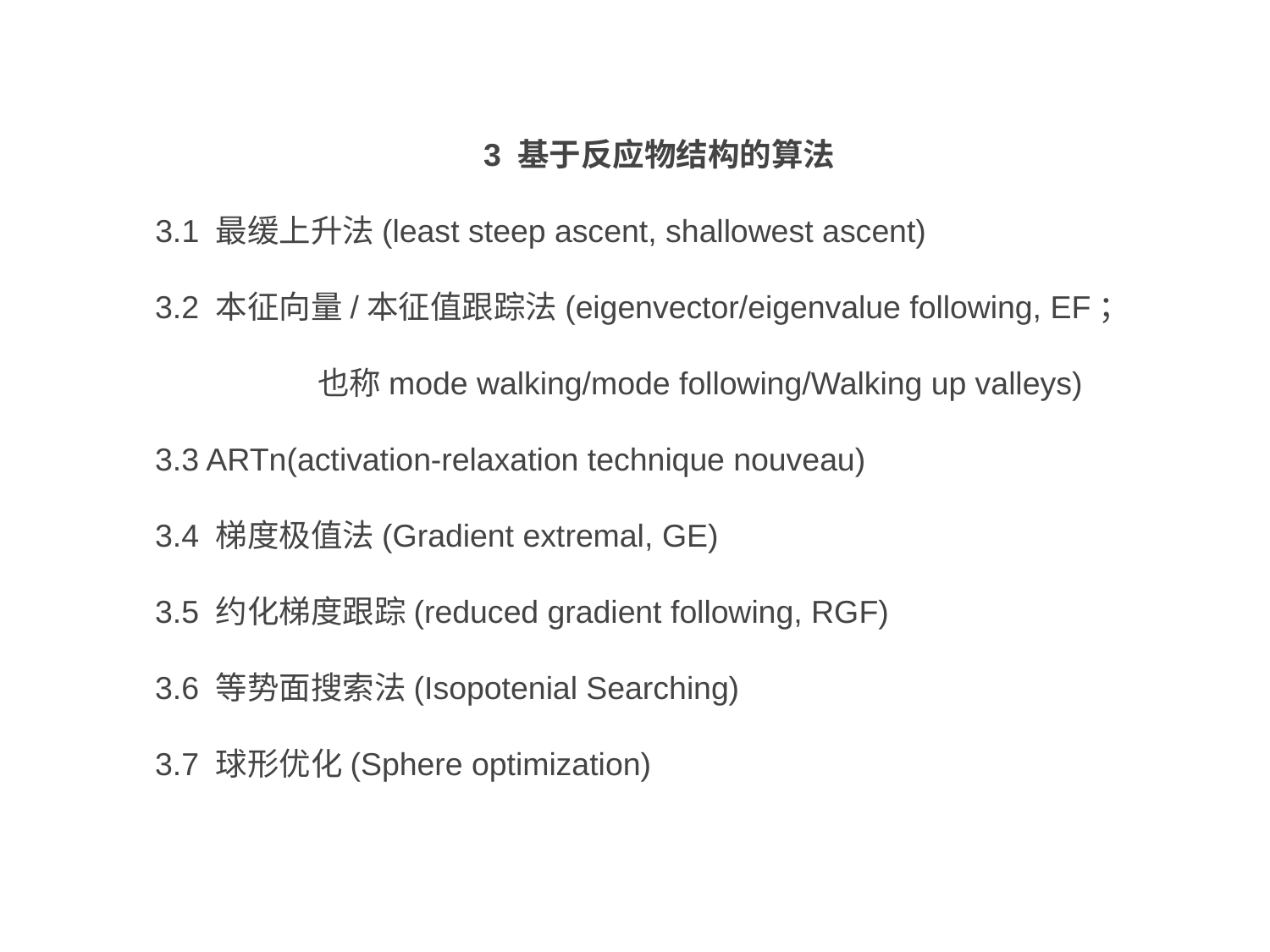

3 基于反应物结构的算法
  3.1 最缓上升法(least steep ascent, shallowest ascent)
  3.2 本征向量/本征值跟踪法(eigenvector/eigenvalue following, EF；
                        也称mode walking/mode following/Walking up valleys)
  3.3 ARTn(activation-relaxation technique nouveau)
  3.4 梯度极值法(Gradient extremal, GE)
  3.5 约化梯度跟踪(reduced gradient following, RGF)
  3.6 等势面搜索法(Isopotenial Searching)
  3.7 球形优化(Sphere optimization)